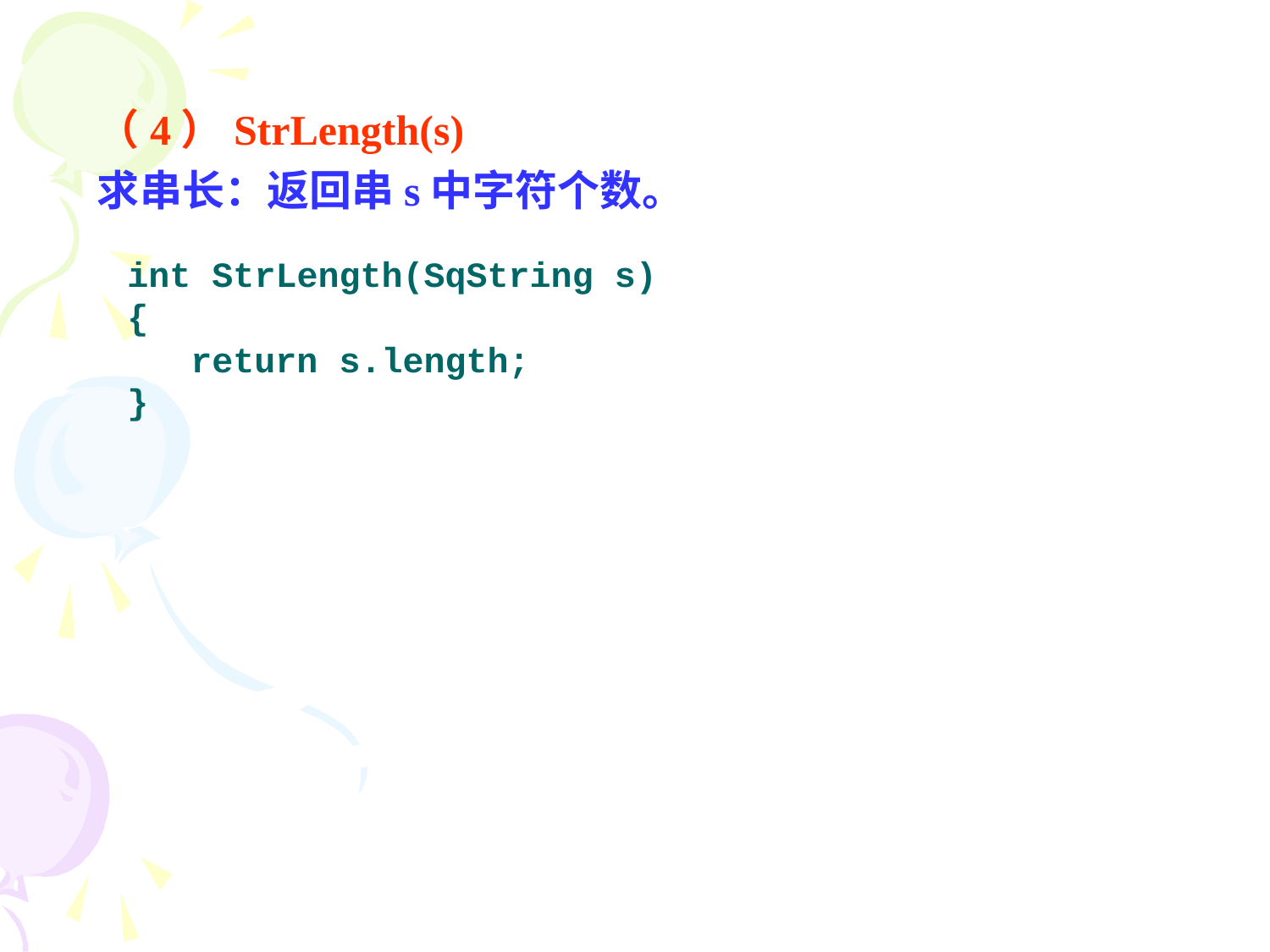

（4）StrLength(s)
求串长：返回串s中字符个数。
int StrLength(SqString s)
{
   return s.length;
}